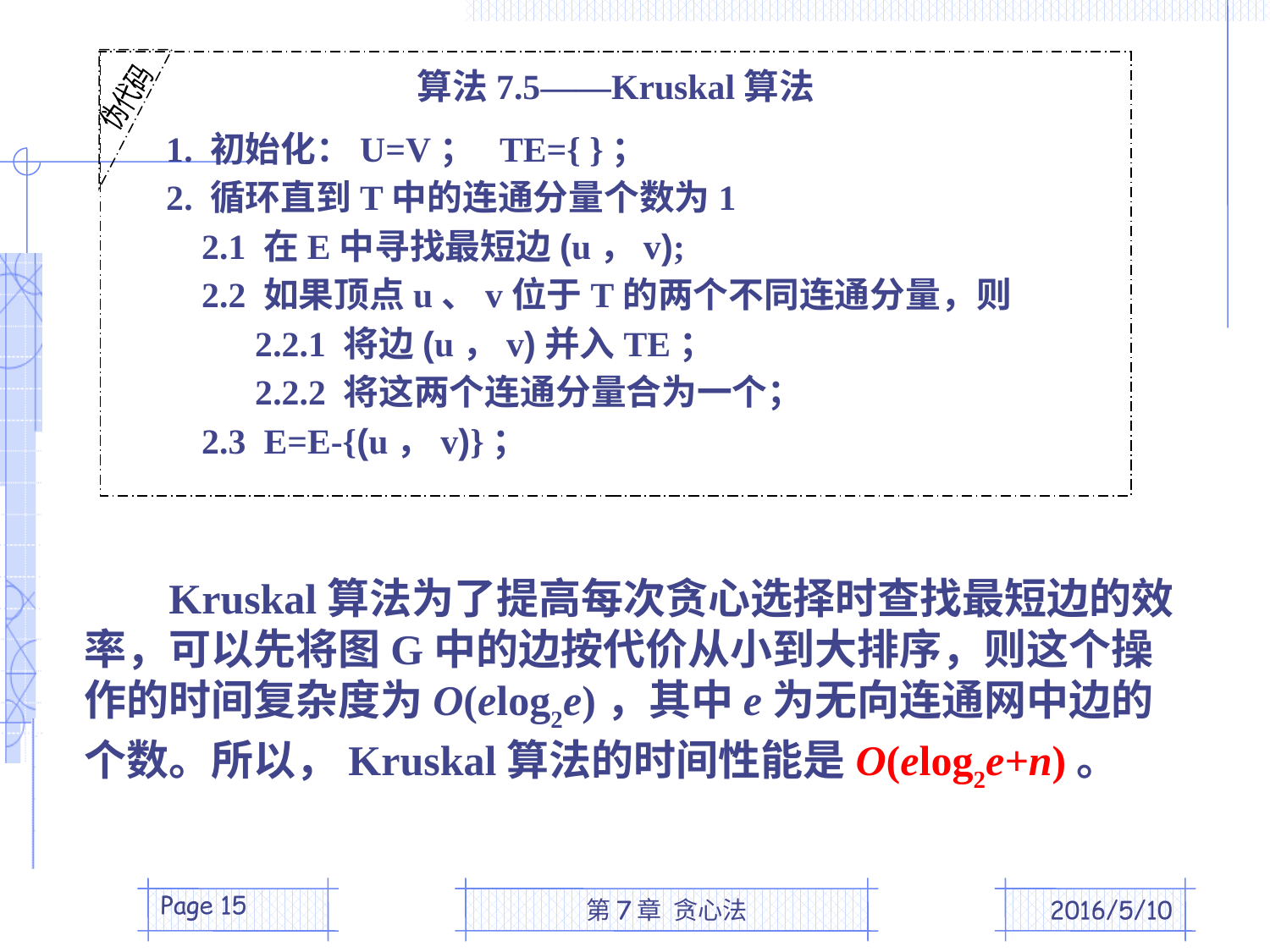

伪代码
算法7.5——Kruskal算法
      1. 初始化：U=V；  TE={ }；
      2. 循环直到T中的连通分量个数为1
          2.1 在E中寻找最短边(u，v);
          2.2 如果顶点u、v位于T的两个不同连通分量，则
                2.2.1 将边(u，v)并入TE；
                2.2.2 将这两个连通分量合为一个；
          2.3  E=E-{(u，v)}；
        Kruskal算法为了提高每次贪心选择时查找最短边的效率，可以先将图G中的边按代价从小到大排序，则这个操作的时间复杂度为O(elog2e)，其中e为无向连通网中边的个数。所以，Kruskal算法的时间性能是O(elog2e+n)。
Page 15
第7章  贪心法
2016/5/10